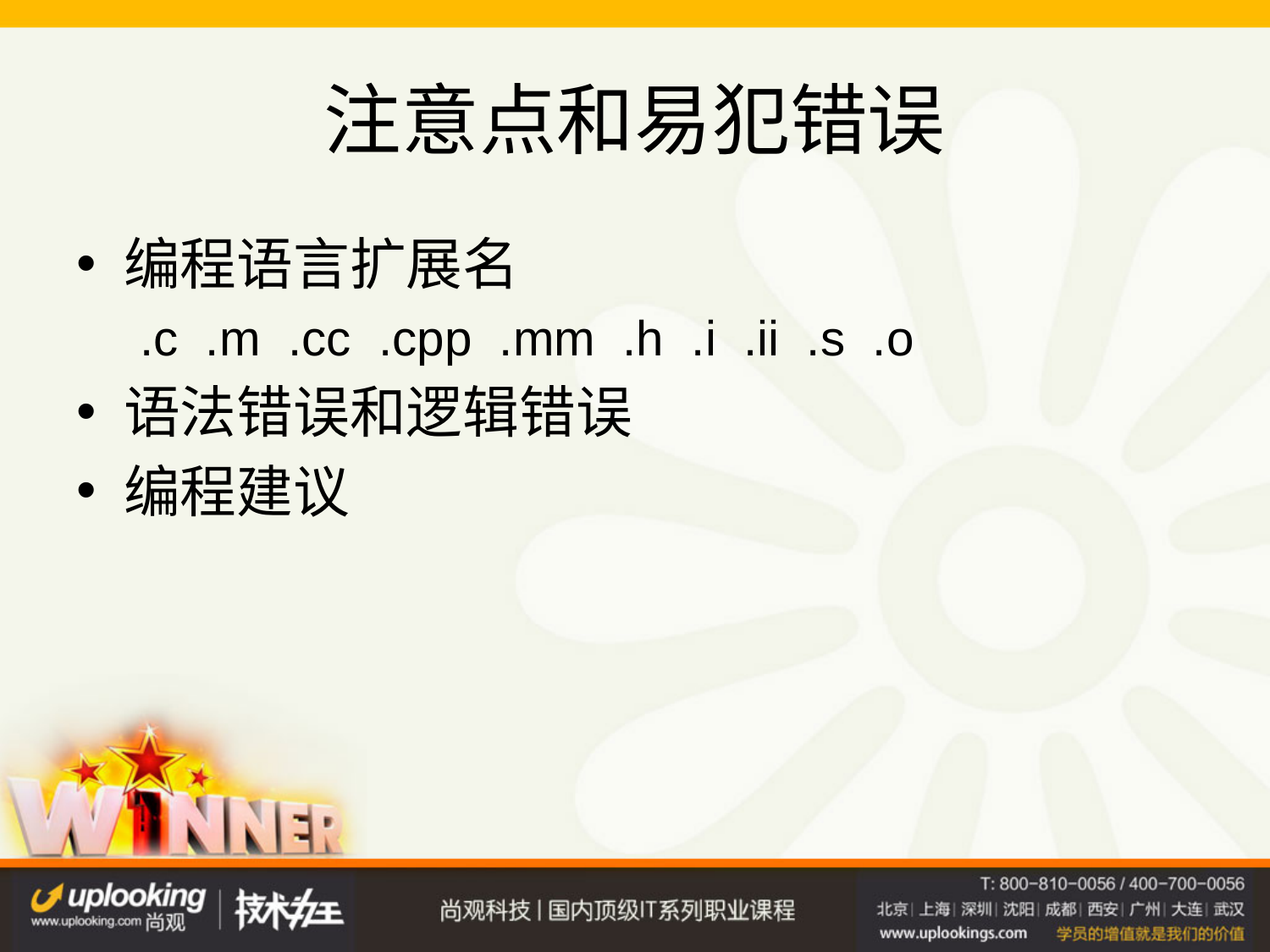

# 注意点和易犯错误
编程语言扩展名
.c  .m  .cc  .cpp  .mm  .h  .i  .ii  .s  .o
语法错误和逻辑错误
编程建议